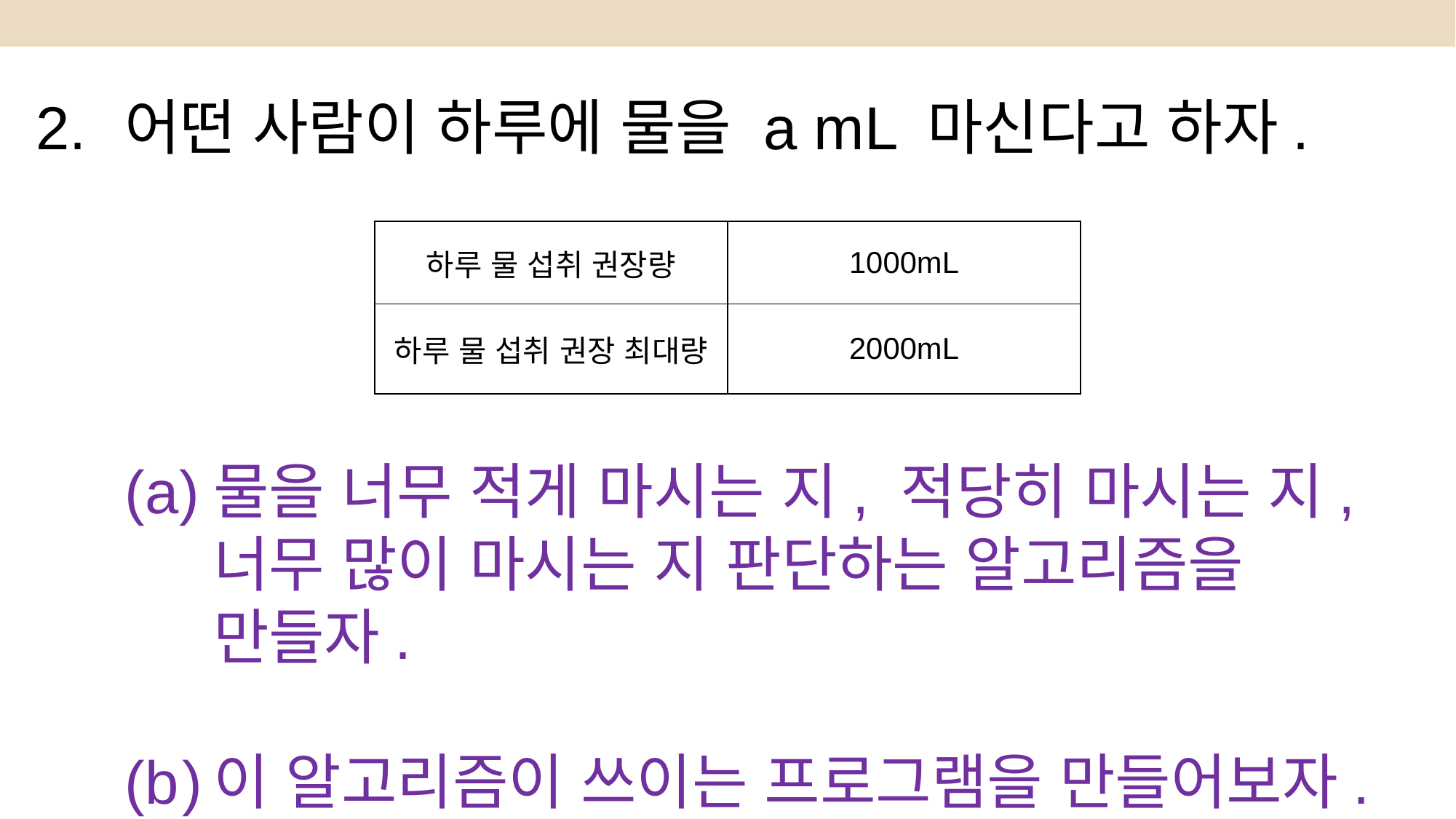

2.
어떤 사람이 하루에 물을 a mL 마신다고 하자.

물을 너무 적게 마시는 지, 적당히 마시는 지, 너무 많이 마시는 지 판단하는 알고리즘을 만들자.

이 알고리즘이 쓰이는 프로그램을 만들어보자.
| 하루 물 섭취 권장량 | 1000mL |
| --- | --- |
| 하루 물 섭취 권장 최대량 | 2000mL |